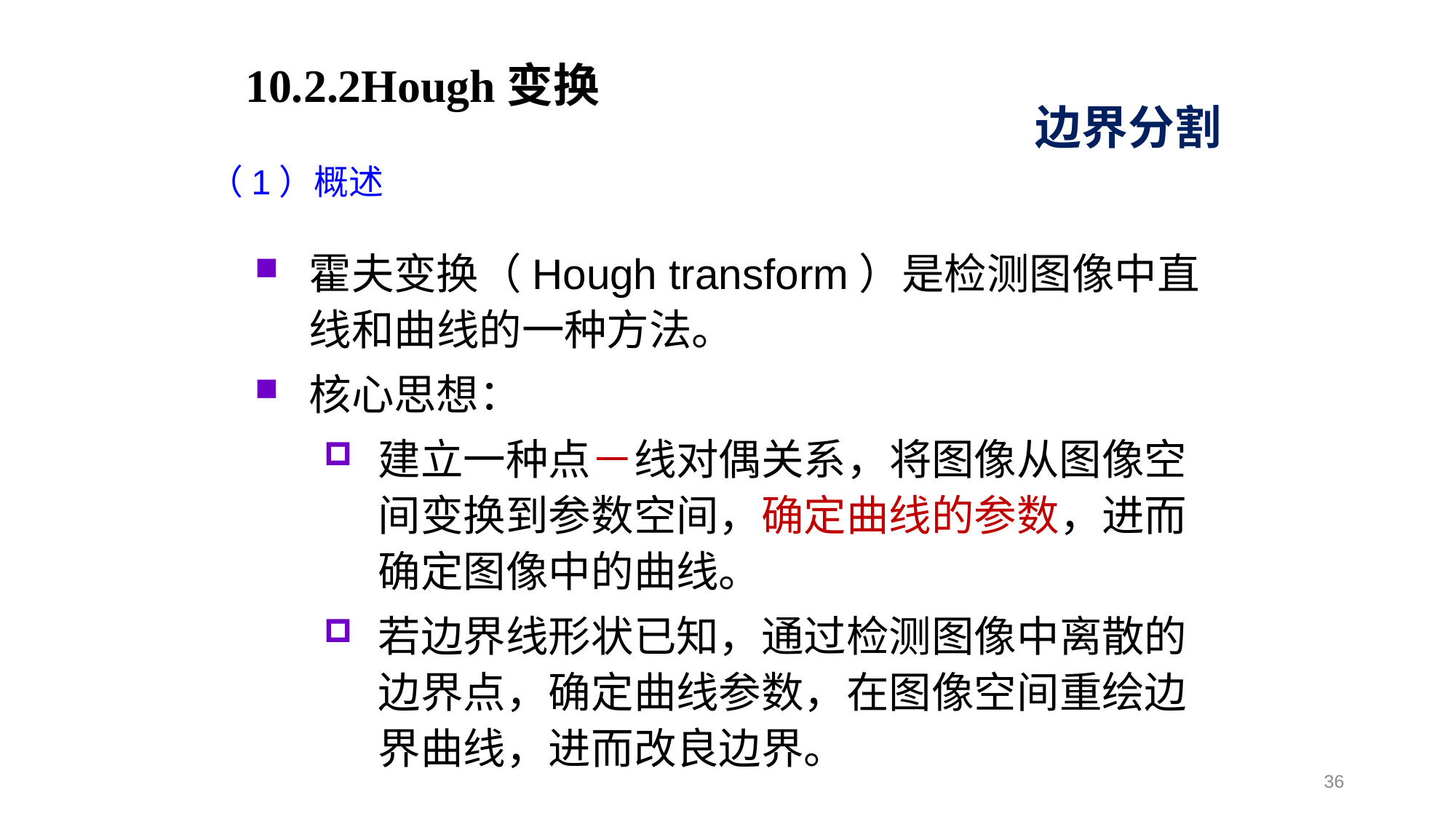

10.2.2Hough变换
边界分割
（1）概述
霍夫变换（Hough transform）是检测图像中直线和曲线的一种方法。
核心思想：
建立一种点－线对偶关系，将图像从图像空间变换到参数空间，确定曲线的参数，进而确定图像中的曲线。
若边界线形状已知，通过检测图像中离散的边界点，确定曲线参数，在图像空间重绘边界曲线，进而改良边界。
36